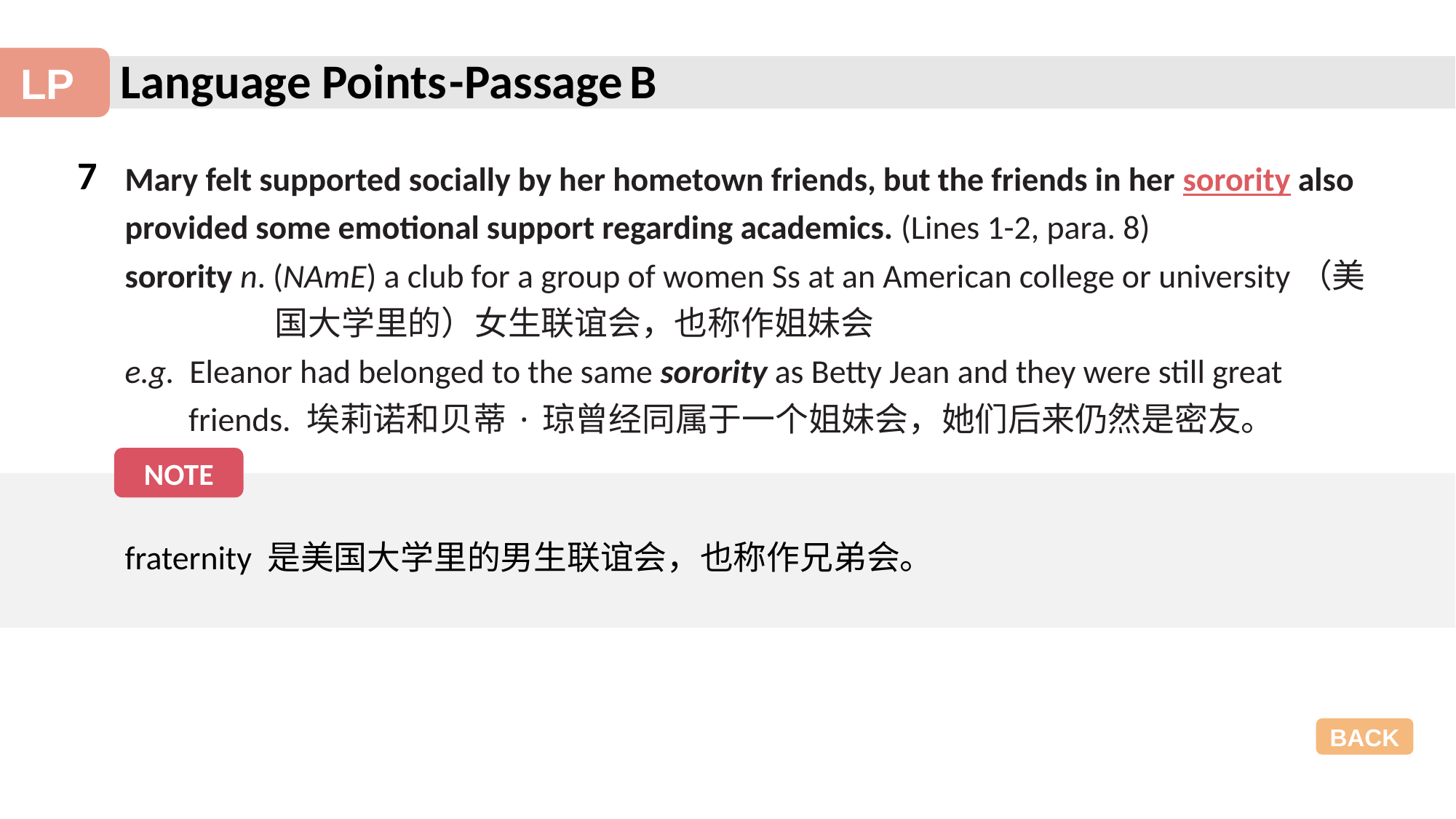

-Passage B
Mary felt supported socially by her hometown friends, but the friends in her sorority also
provided some emotional support regarding academics. (Lines 1-2, para. 8)
sorority n. (NAmE) a club for a group of women Ss at an American college or university（美国大学里的）女生联谊会，也称作姐妹会
e.g.  Eleanor had belonged to the same sorority as Betty Jean and they were still great friends. 埃莉诺和贝蒂·琼曾经同属于一个姐妹会，她们后来仍然是密友。
7
NOTE

fraternity 是美国大学里的男生联谊会，也称作兄弟会。
BACK